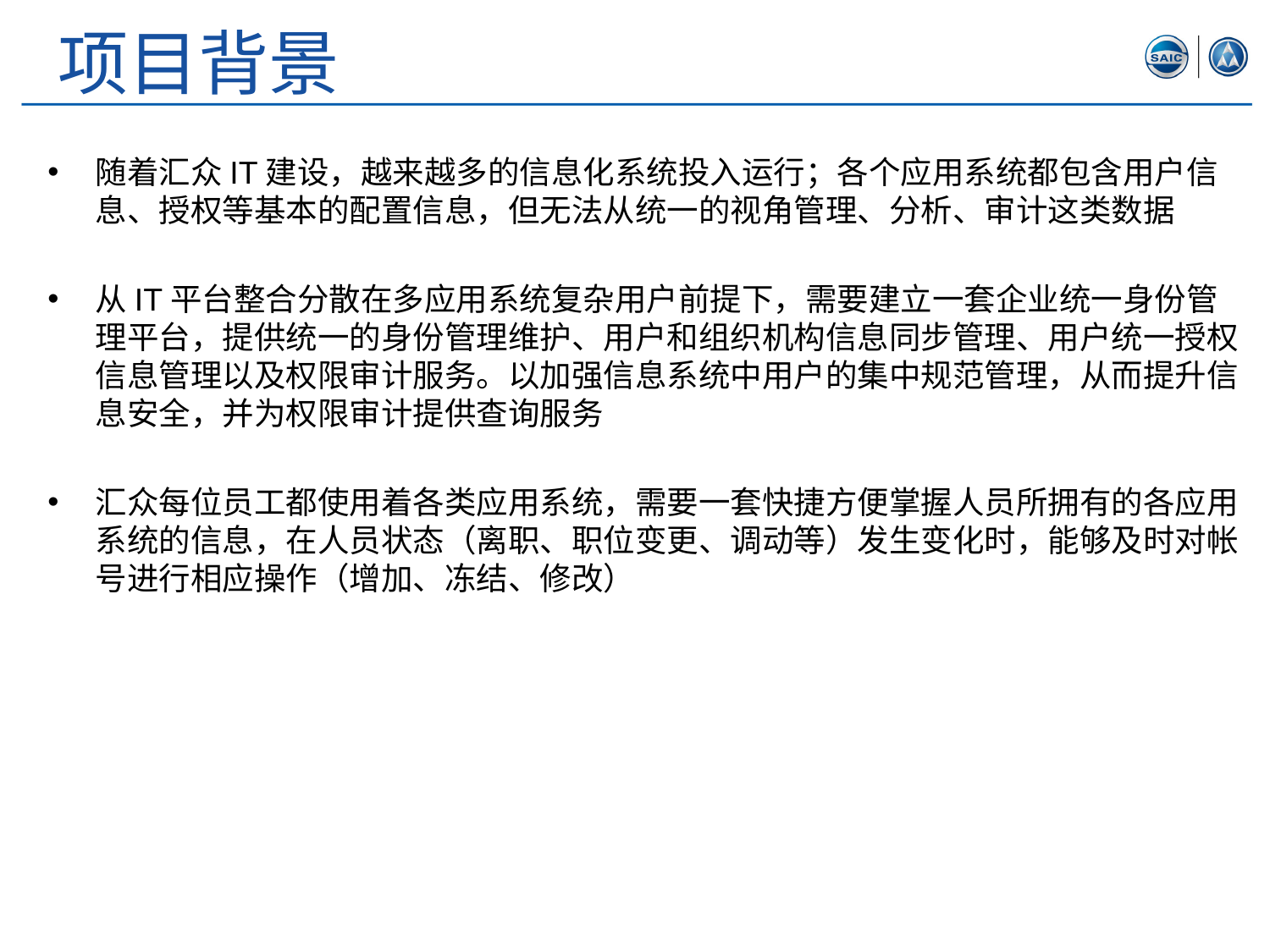

# 项目背景
随着汇众IT建设，越来越多的信息化系统投入运行；各个应用系统都包含用户信息、授权等基本的配置信息，但无法从统一的视角管理、分析、审计这类数据

从IT平台整合分散在多应用系统复杂用户前提下，需要建立一套企业统一身份管理平台，提供统一的身份管理维护、用户和组织机构信息同步管理、用户统一授权信息管理以及权限审计服务。以加强信息系统中用户的集中规范管理，从而提升信息安全，并为权限审计提供查询服务

汇众每位员工都使用着各类应用系统，需要一套快捷方便掌握人员所拥有的各应用系统的信息，在人员状态（离职、职位变更、调动等）发生变化时，能够及时对帐号进行相应操作（增加、冻结、修改）